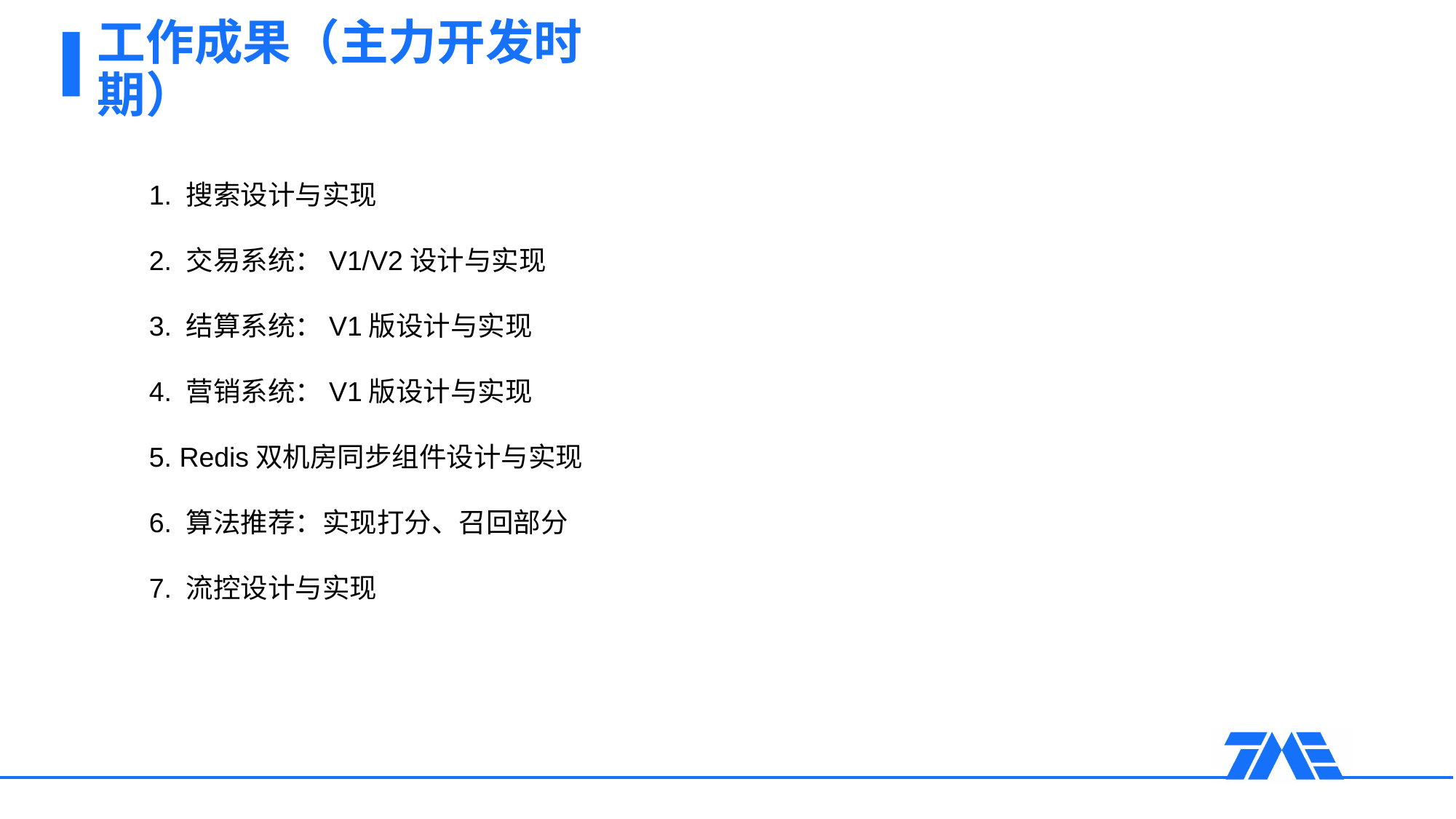

# 工作成果（主力开发时期）
1. 搜索设计与实现
2. 交易系统：V1/V2设计与实现
3. 结算系统：V1版设计与实现
4. 营销系统：V1版设计与实现
5. Redis双机房同步组件设计与实现
6. 算法推荐：实现打分、召回部分
7. 流控设计与实现